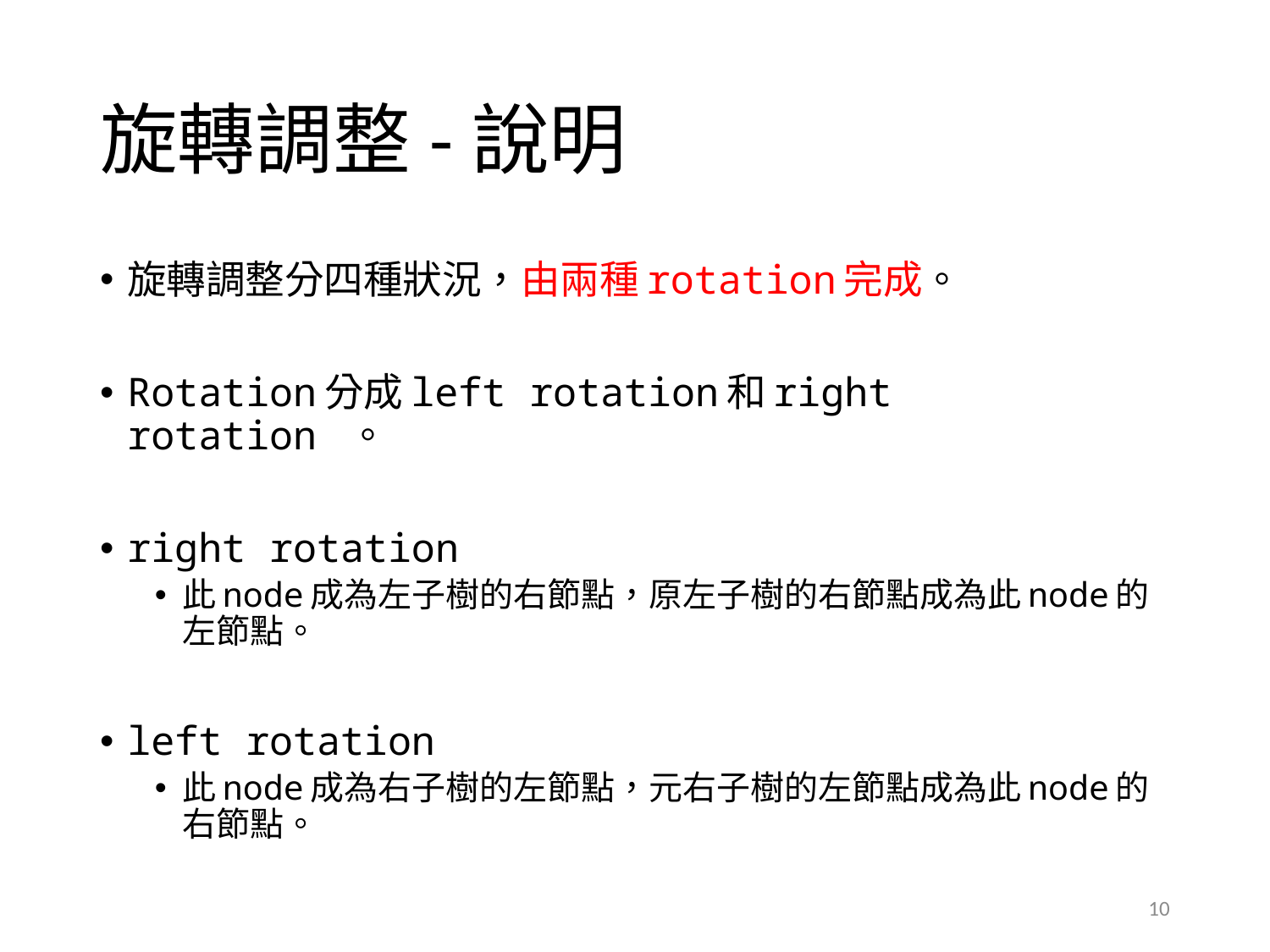

# 旋轉調整-說明
旋轉調整分四種狀況，由兩種rotation完成。

Rotation分成left rotation和right rotation 。

right rotation
此node成為左子樹的右節點，原左子樹的右節點成為此node的左節點。

left rotation
此node成為右子樹的左節點，元右子樹的左節點成為此node的右節點。
10